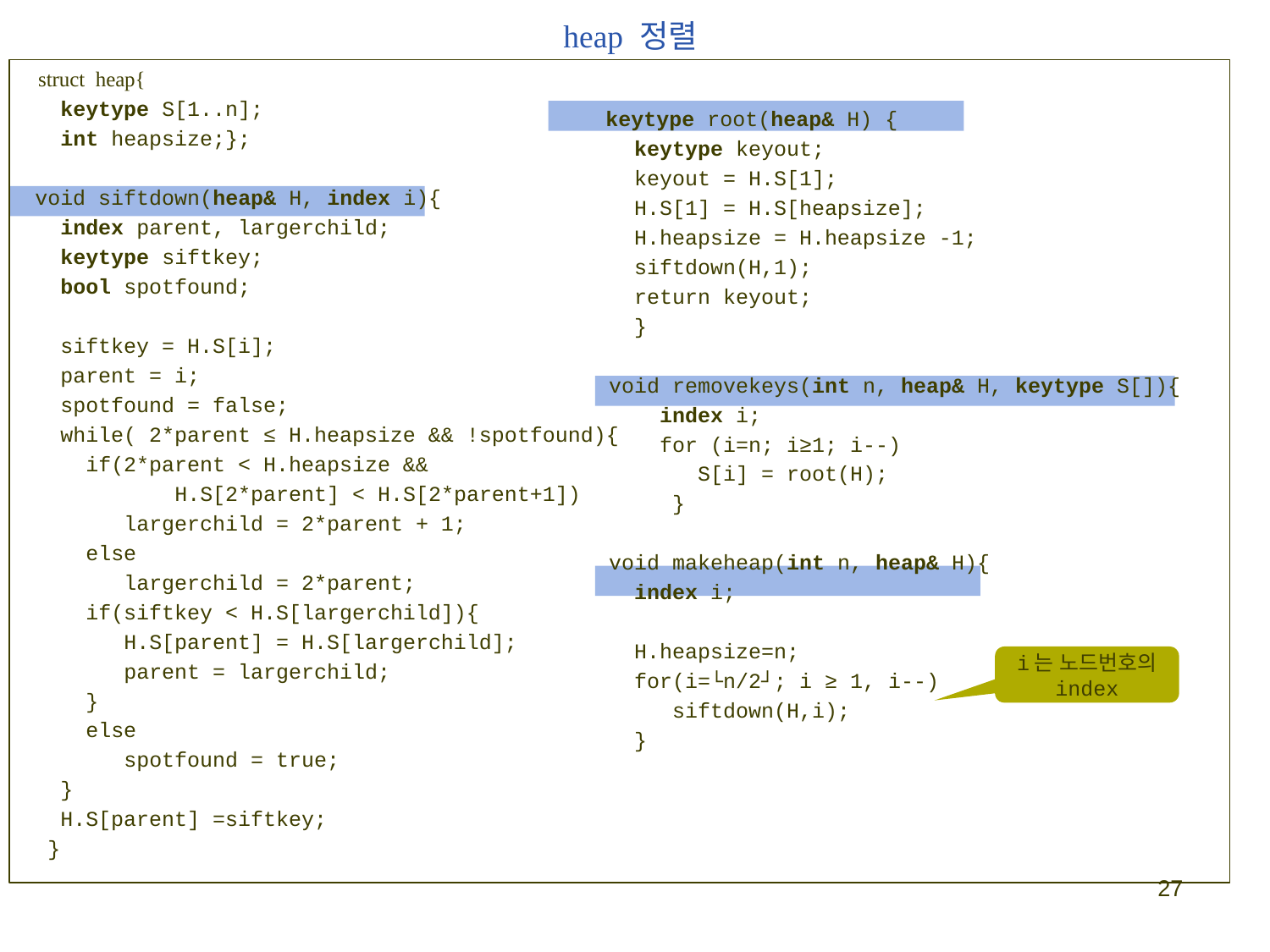

# heap 정렬
   struct  heap{
   keytype S[1..n];
   int heapsize;};

 void siftdown(heap& H, index i){
   index parent, largerchild;
   keytype siftkey;
   bool spotfound;

   siftkey = H.S[i];
   parent = i;
   spotfound = false;
   while( 2*parent ≤ H.heapsize && !spotfound){
     if(2*parent < H.heapsize &&
            H.S[2*parent] < H.S[2*parent+1])
        largerchild = 2*parent + 1;
     else
        largerchild = 2*parent;
     if(siftkey < H.S[largerchild]){
        H.S[parent] = H.S[largerchild];
        parent = largerchild;
     }
     else
        spotfound = true;
   }
   H.S[parent] =siftkey;
  }

	keytype root(heap& H) {
      keytype keyout;
      keyout = H.S[1];
      H.S[1] = H.S[heapsize];
      H.heapsize = H.heapsize -1;
      siftdown(H,1);
      return keyout;
      }

    void removekeys(int n, heap& H, keytype S[]){
        index i;
        for (i=n; i≥1; i--)
           S[i] = root(H);
         }

    void makeheap(int n, heap& H){
      index i;

      H.heapsize=n;
      for(i=└n/2┘; i ≥ 1, i--)
         siftdown(H,i);
      }

i는 노드번호의 index
27